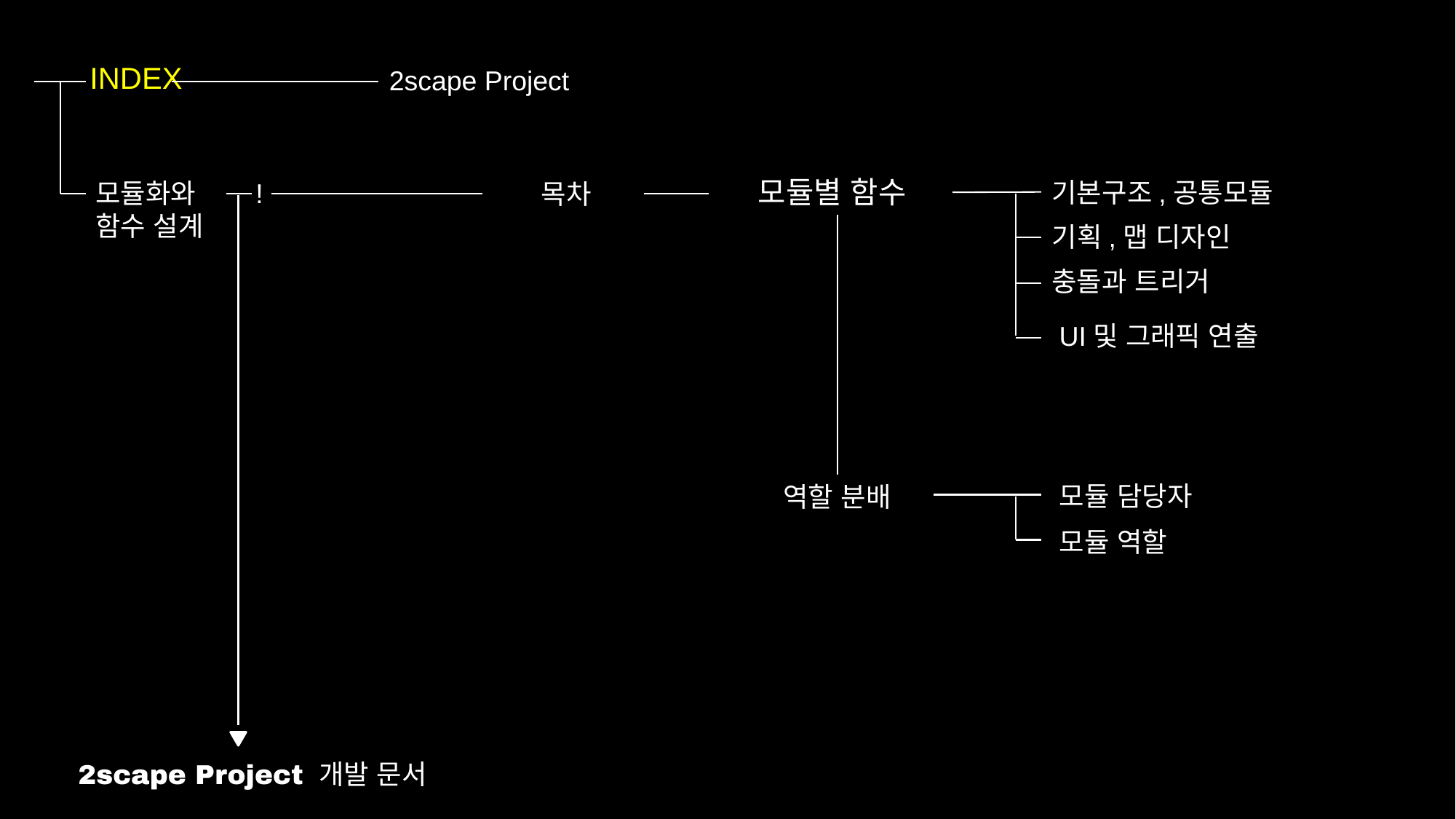

2scape Project
모듈별 함수
기본구조,공통모듈
모듈화와  함수 설계
!
목차
기획,맵 디자인
충돌과 트리거
UI및 그래픽 연출
모듈 담당자
역할 분배
모듈 역할

2scape Project 개발 문서